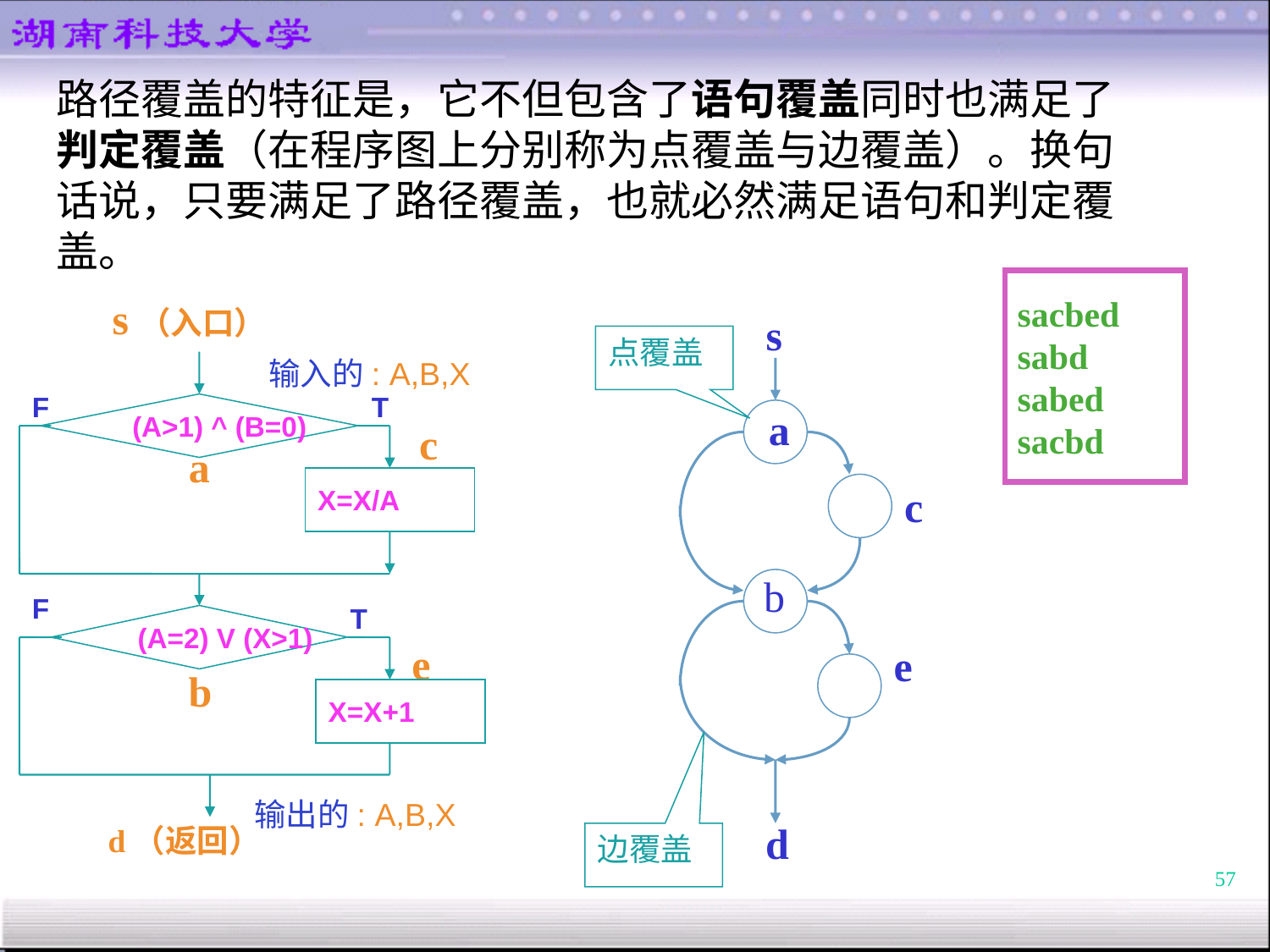

路径覆盖的特征是，它不但包含了语句覆盖同时也满足了判定覆盖（在程序图上分别称为点覆盖与边覆盖）。换句话说，只要满足了路径覆盖，也就必然满足语句和判定覆盖。
sacbed
sabd
sabed
sacbd
s（入口）

T
F
(A>1) ^ (B=0)

X=X/A

F
T
(A=2) V (X>1)

X=X+1

c
a
e
b
d（返回）
输入的: A,B,X
输出的: A,B,X
s
点覆盖

a

c

b

e

d
边覆盖
57